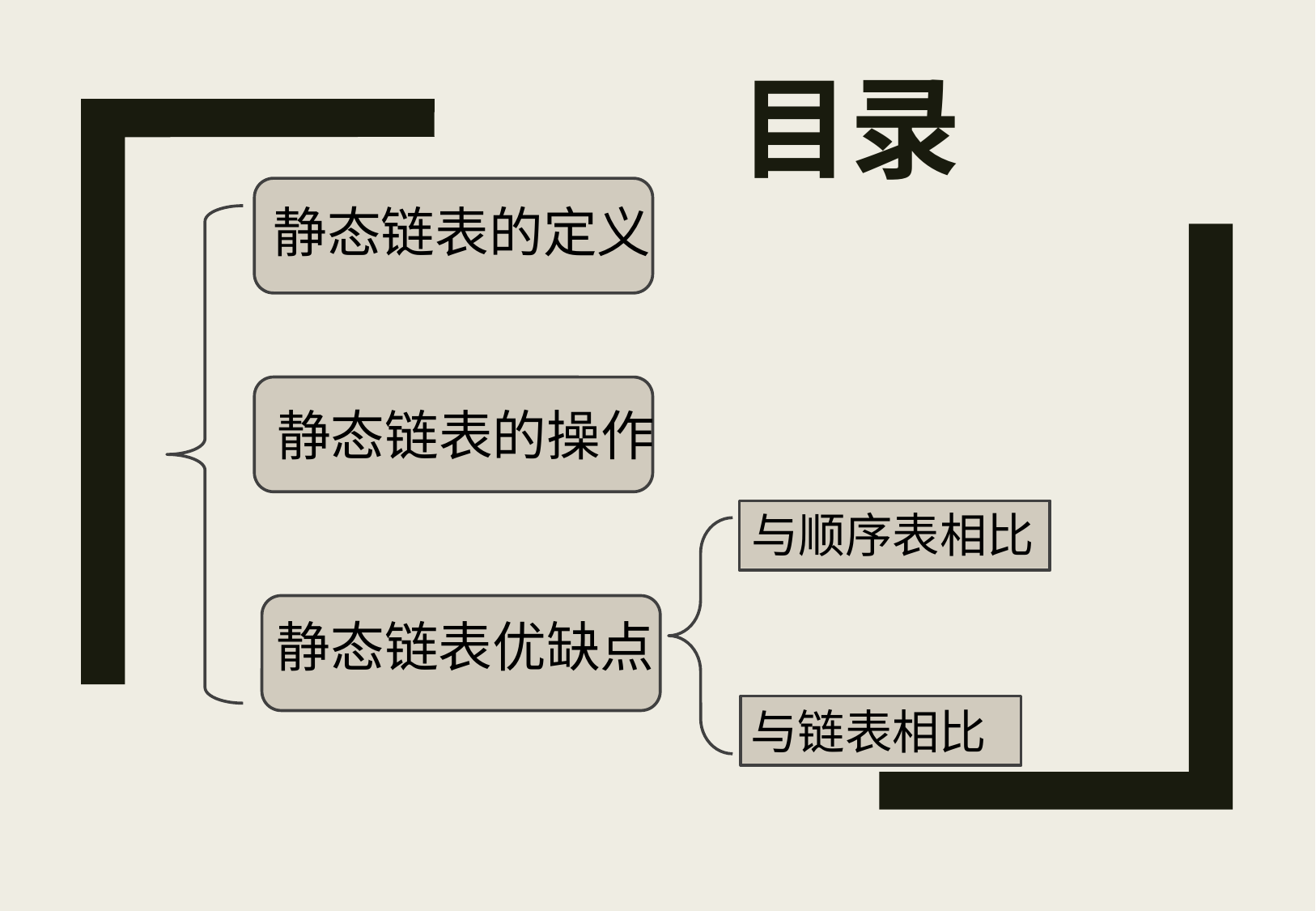

# 目录

静态链表的定义

静态链表的操作
与顺序表相比

静态链表优缺点
与链表相比